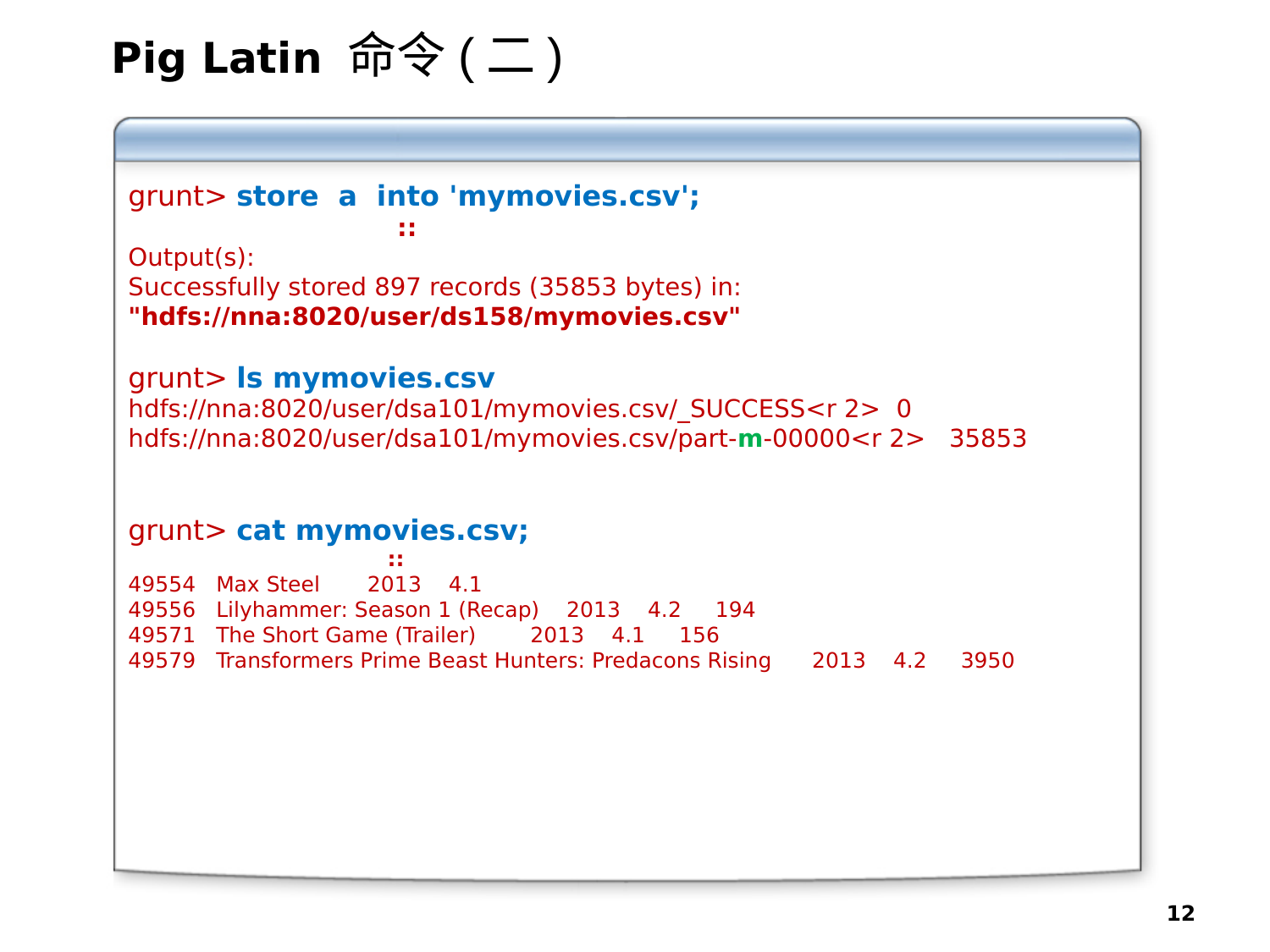

Pig Latin 命令(二)
grunt> store  a  into 'mymovies.csv';
                               ::
Output(s):
Successfully stored 897 records (35853 bytes) in: "hdfs://nna:8020/user/ds158/mymovies.csv"

grunt> ls mymovies.csv
hdfs://nna:8020/user/dsa101/mymovies.csv/_SUCCESS<r 2>  0
hdfs://nna:8020/user/dsa101/mymovies.csv/part-m-00000<r 2>   35853

grunt> cat mymovies.csv;
                                   ::
49554   Max Steel       2013    4.1
49556   Lilyhammer: Season 1 (Recap)    2013    4.2     194
49571   The Short Game (Trailer)        2013    4.1     156
49579   Transformers Prime Beast Hunters: Predacons Rising      2013    4.2     3950
12